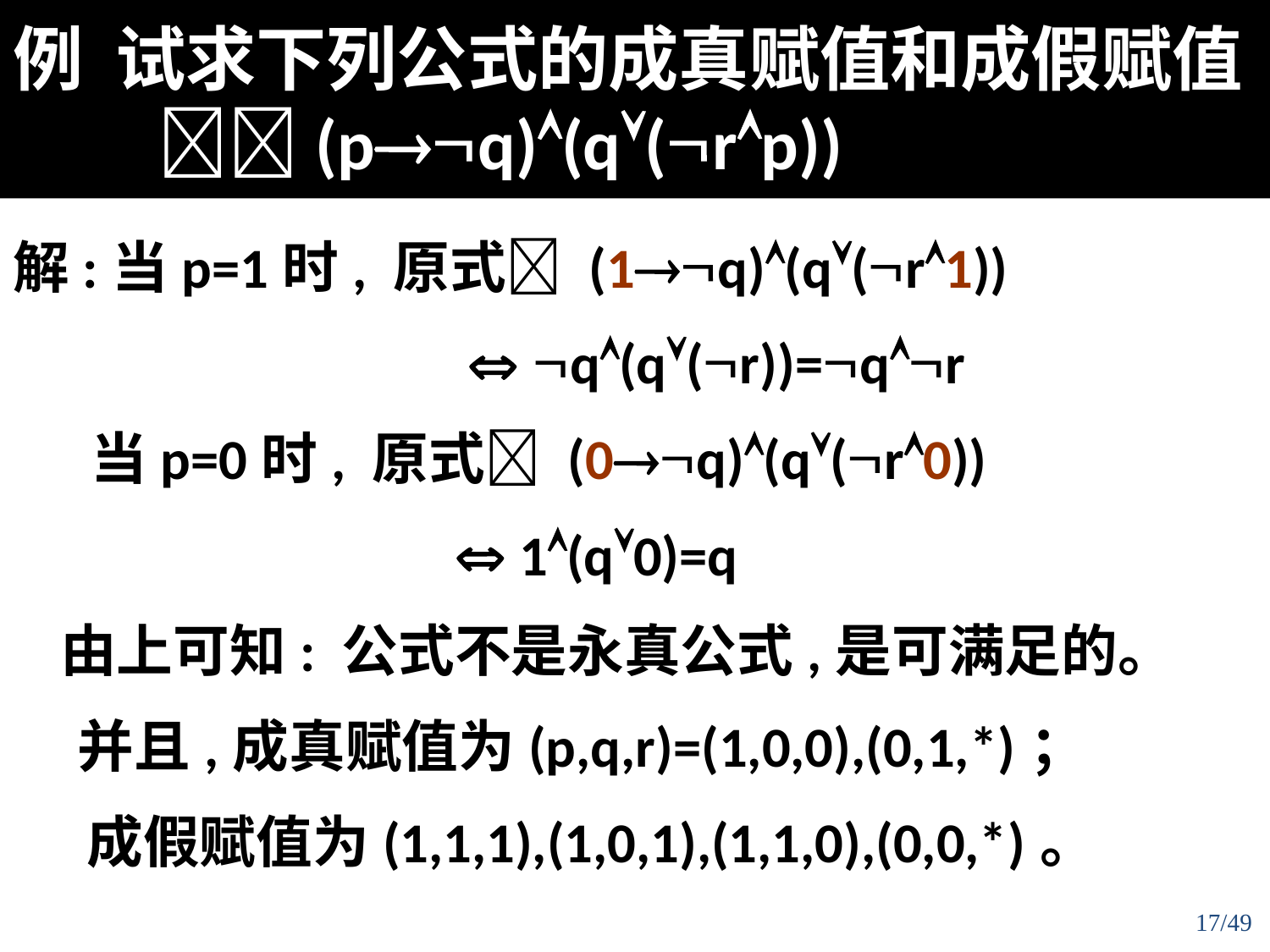

例  试求下列公式的成真赋值和成假赋值
         ¬¬(p→¬q)∧(q∨(¬r∧p))
解:当p=1时, 原式⇔ (1→¬q)∧(q∨(¬r∧1))
			            ⇔ ¬q∧(q∨(¬r))=¬q∧¬r
     当p=0时, 原式⇔ (0→¬q)∧(q∨(¬r∧0))
			           ⇔ 1∧(q∨0)=q
	由上可知: 公式不是永真公式,是可满足的。
    并且,成真赋值为(p,q,r)=(1,0,0),(0,1,*)；
	 成假赋值为(1,1,1),(1,0,1),(1,1,0),(0,0,*)。
17/49